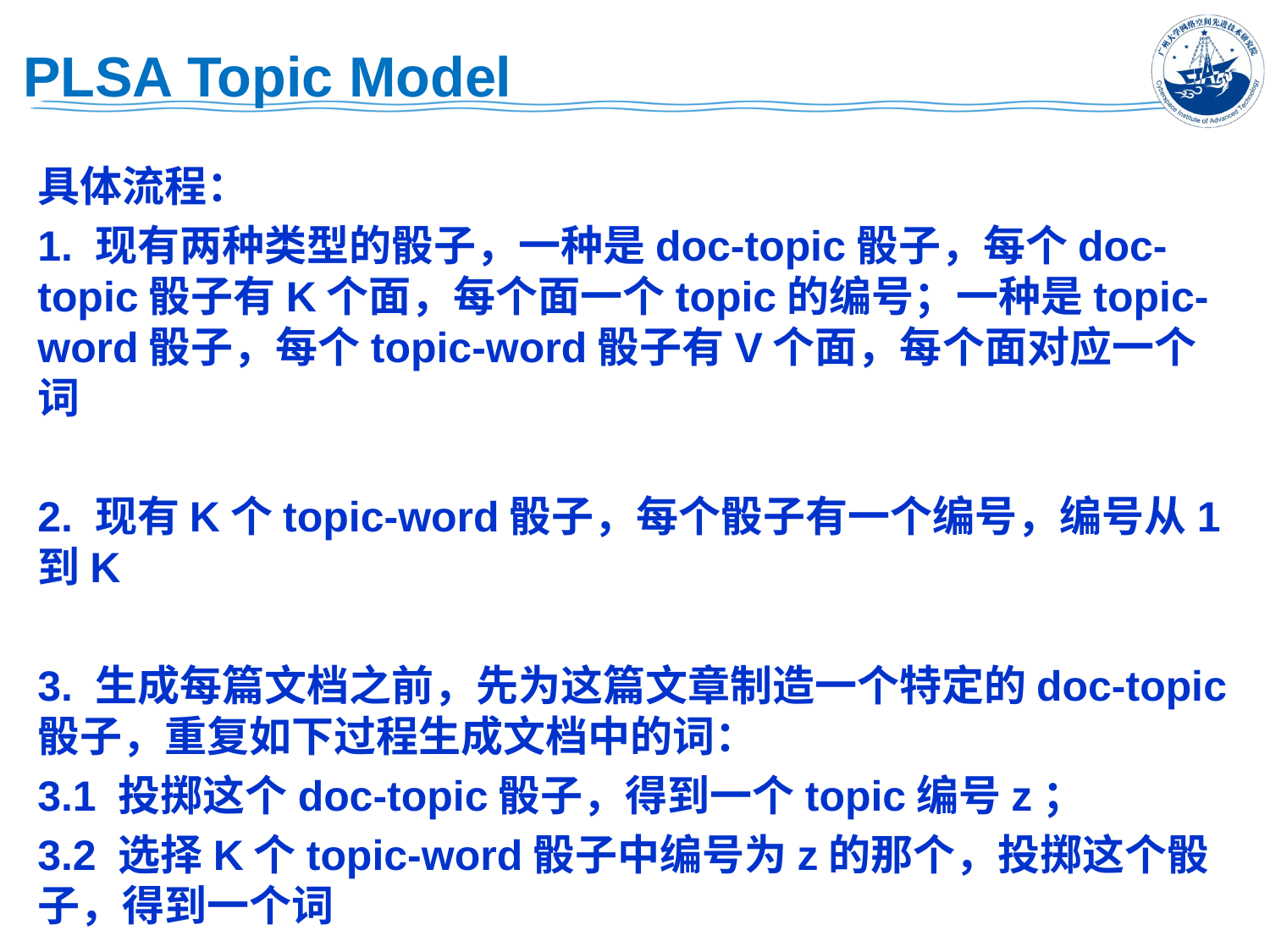

# PLSA Topic Model
具体流程：
1. 现有两种类型的骰子，一种是doc-topic骰子，每个doc-topic骰子有K个面，每个面一个topic的编号；一种是topic-word骰子，每个topic-word骰子有V个面，每个面对应一个词

2. 现有K个topic-word骰子，每个骰子有一个编号，编号从1到K

3. 生成每篇文档之前，先为这篇文章制造一个特定的doc-topic骰子，重复如下过程生成文档中的词：
3.1 投掷这个doc-topic骰子，得到一个topic编号z；
3.2 选择K个topic-word骰子中编号为z的那个，投掷这个骰子，得到一个词